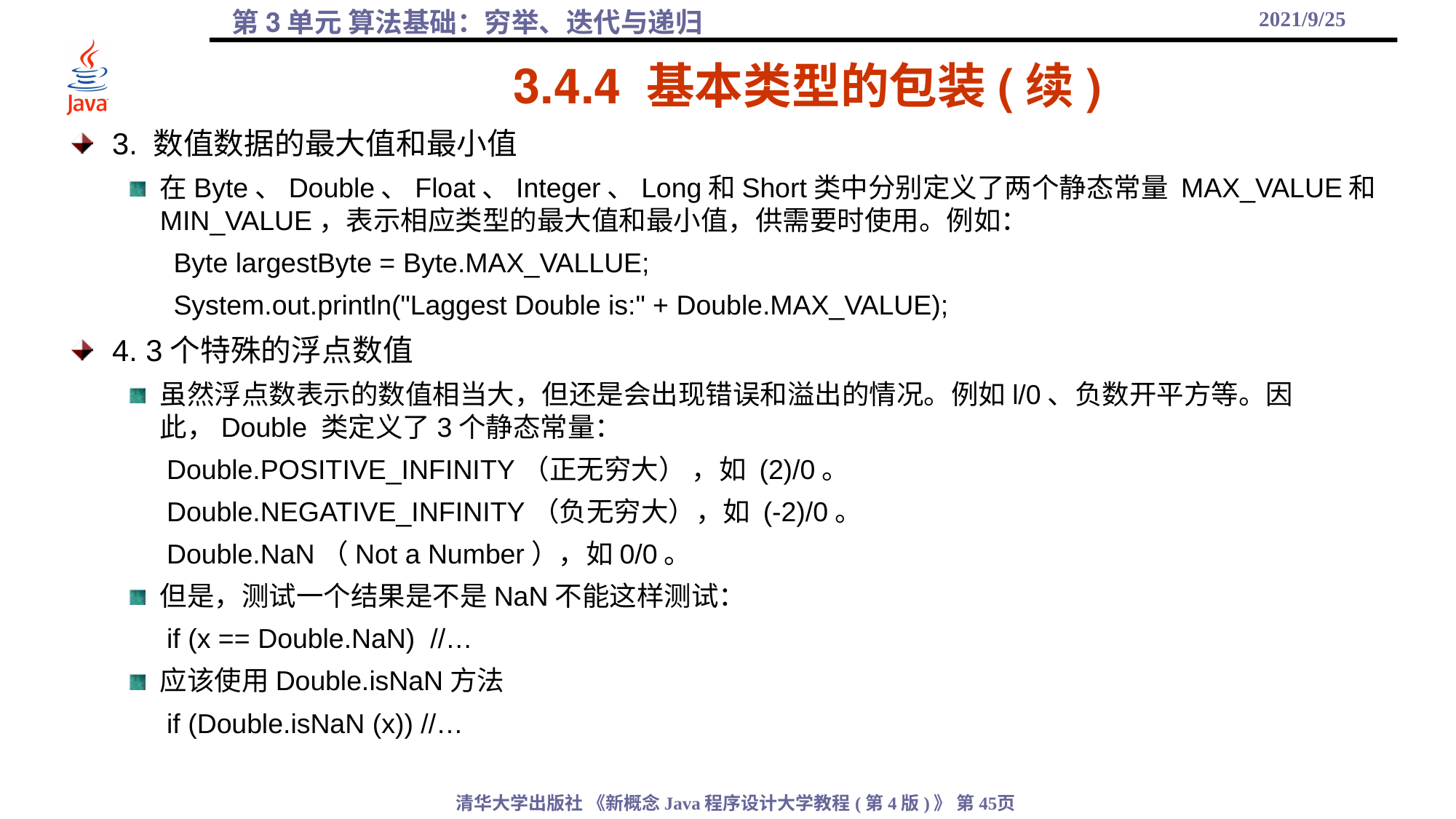

2021/9/25
# 3.4.4 基本类型的包装(续)
3. 数值数据的最大值和最小值
在Byte、Double、Float、Integer、Long和Short类中分别定义了两个静态常量 MAX_VALUE和 MIN_VALUE，表示相应类型的最大值和最小值，供需要时使用。例如：
Byte largestByte = Byte.MAX_VALLUE;
System.out.println("Laggest Double is:" + Double.MAX_VALUE);
4. 3个特殊的浮点数值
虽然浮点数表示的数值相当大，但还是会出现错误和溢出的情况。例如l/0、负数开平方等。因此，Double 类定义了3个静态常量：
Double.POSITIVE_INFINITY（正无穷大） ，如 (2)/0。
Double.NEGATIVE_INFINITY（负无穷大），如 (-2)/0。
Double.NaN（Not a Number），如0/0。
但是，测试一个结果是不是NaN不能这样测试：
if (x == Double.NaN)  //…
应该使用Double.isNaN方法
if (Double.isNaN (x)) //…